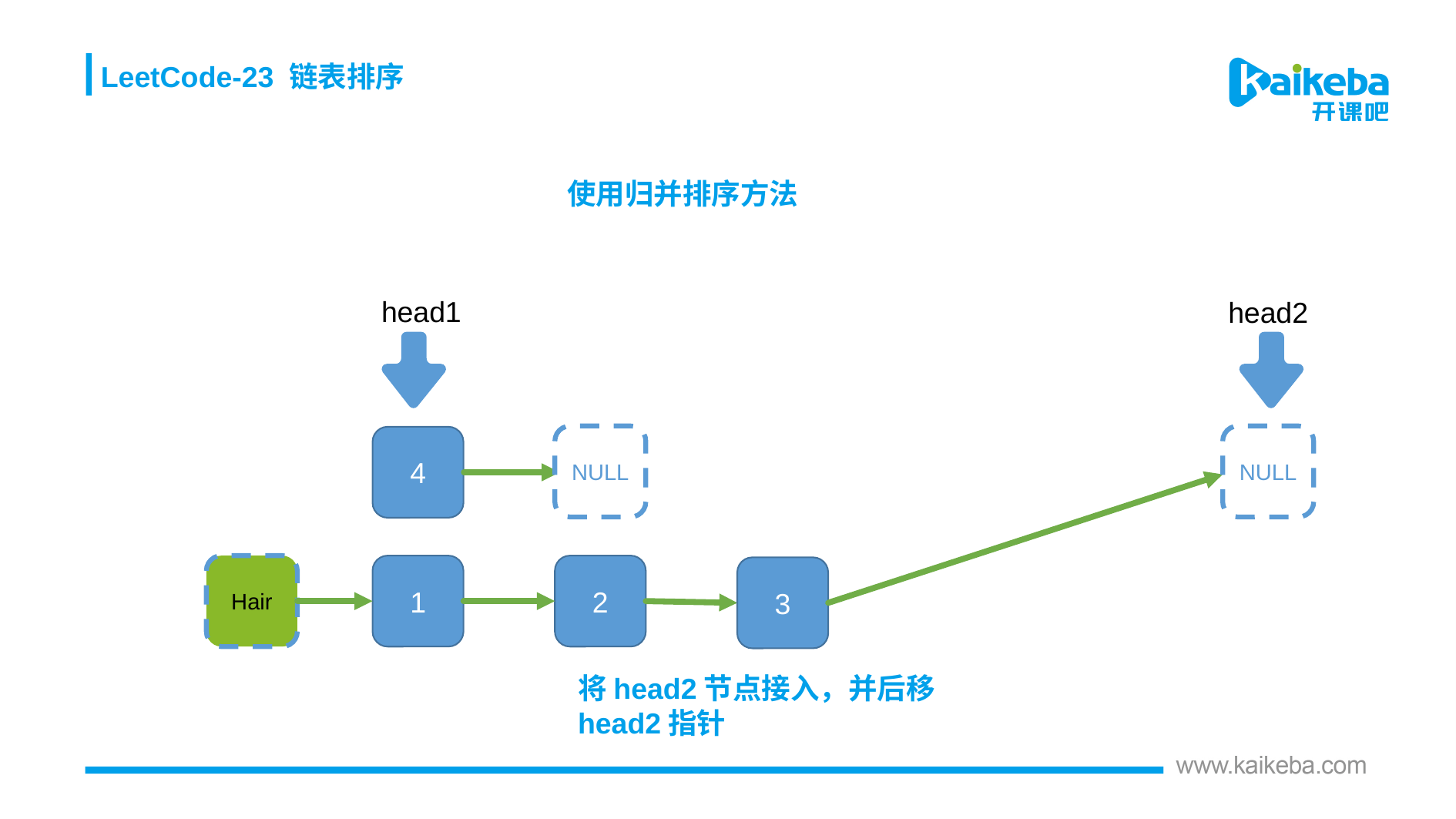

LeetCode-23 链表排序
使用归并排序方法
head1

head2

NULL
NULL
4
Hair
1
2
3
将head2节点接入，并后移head2指针